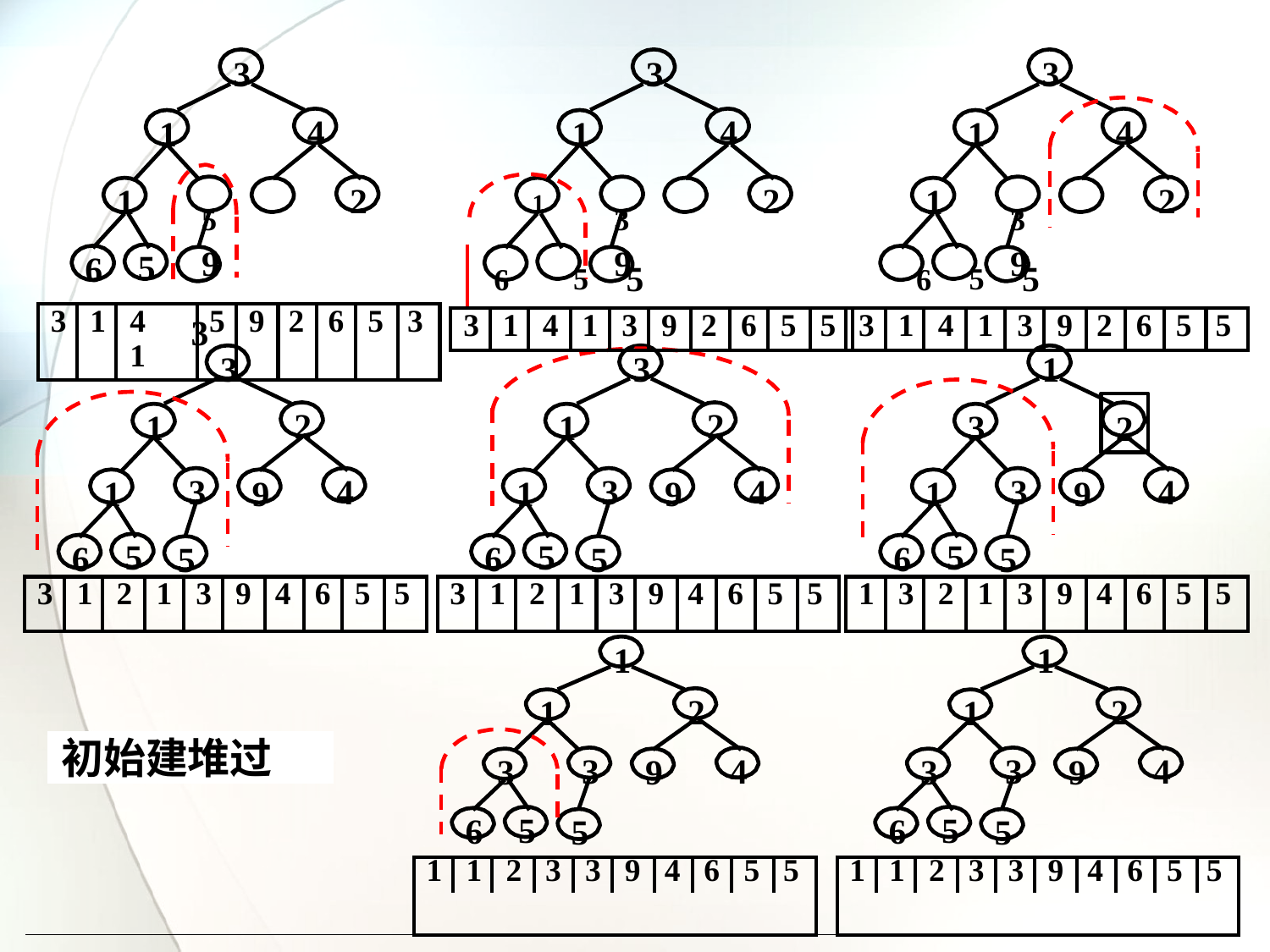

3
3
3

4
4
4
1
1
1

5	9
3
2
3	9
2
3	9
2
1
1
1

|  | 6 5 5 6 5 5 |  |  |  |  |  |  |  |  |  |  |  |  |  |  |  |  |  |  |  |  |
| --- | --- | --- | --- | --- | --- | --- | --- | --- | --- | --- | --- | --- | --- | --- | --- | --- | --- | --- | --- | --- | --- |
| 3 |  | 1 | 4 | 1 | 3 | 9 | 2 | 6 | 5 | 5 |  | 3 | 1 | 4 | 1 | 3 | 9 | 2 | 6 | 5 | 5 |

5

6
| 3 | 1 | 4 1 | 5 | 9 | 2 | 6 | 5 | 3 |
| --- | --- | --- | --- | --- | --- | --- | --- | --- |

3
3
1

2
2
1
1
3
2

3
5
4
3
5
4
3
5
4
1
9
1
9
1
9

5
5
5

6
6
6
| 3 | 1 | 2 | 1 | 3 | 9 | 4 | 6 | 5 | 5 |
| --- | --- | --- | --- | --- | --- | --- | --- | --- | --- |
| 3 | 1 | 2 | 1 | 3 | 9 | 4 | 6 | 5 | 5 |  | 1 | 3 | 2 | 1 | 3 | 9 | 4 | 6 | 5 | 5 |
| --- | --- | --- | --- | --- | --- | --- | --- | --- | --- | --- | --- | --- | --- | --- | --- | --- | --- | --- | --- | --- |

1
1

2
2
1
1

初始建堆过

3
5
4
3
5
4
3
9
3
9

5
5

6
6
|  | 1 | 1 | 2 | 3 | 3 | 9 | 4 | 6 | 5 | 5 |  | 1 | 1 | 2 | 3 | 3 | 9 | 4 | 6 | 5 | 5 |
| --- | --- | --- | --- | --- | --- | --- | --- | --- | --- | --- | --- | --- | --- | --- | --- | --- | --- | --- | --- | --- | --- |
|  |  |  |  |  |  |  |  |  |  |  |  |  |  |  |  |  |  |  |  |  |  |